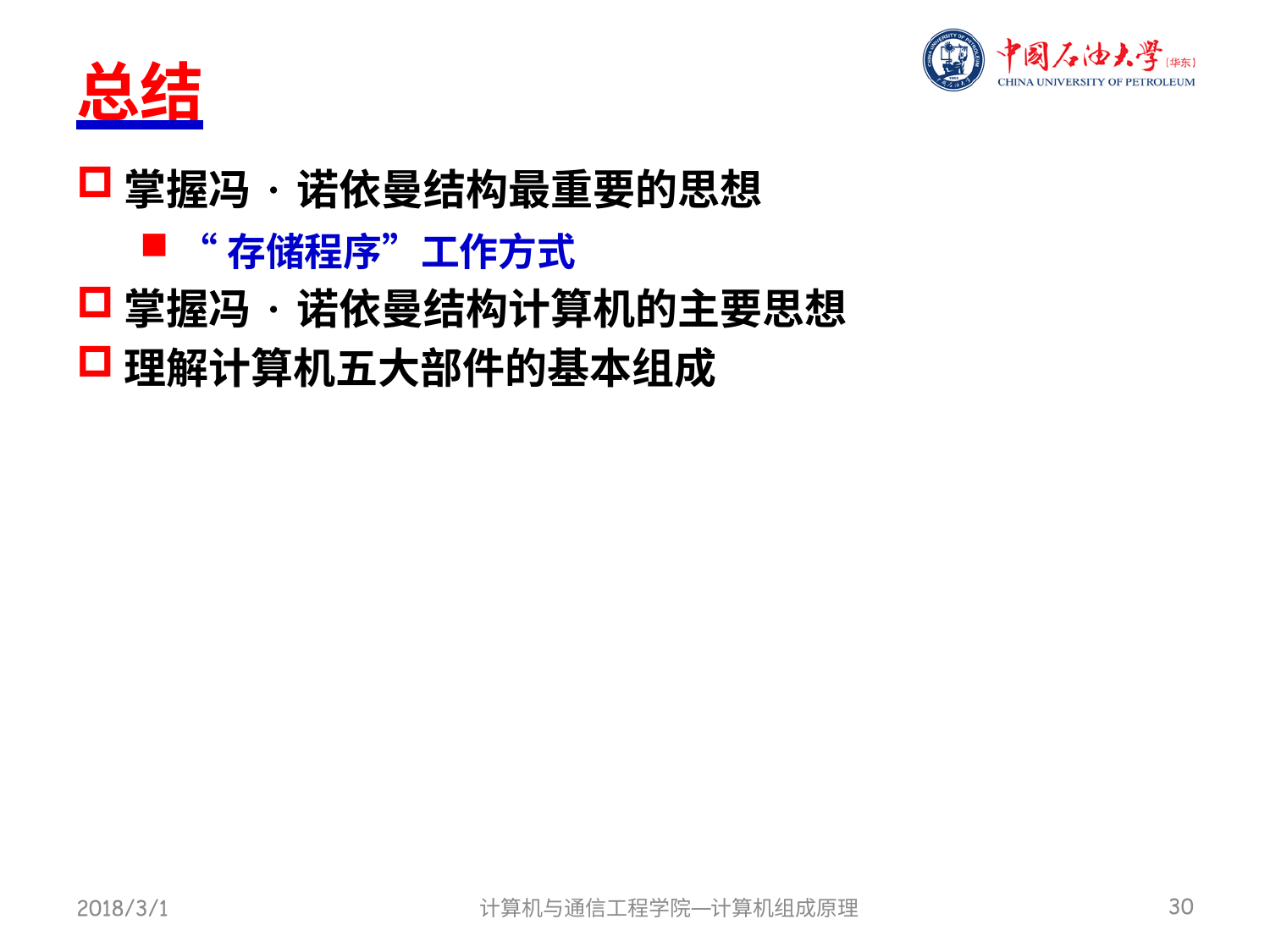

# 总结
掌握冯·诺依曼结构最重要的思想
“存储程序”工作方式
掌握冯·诺依曼结构计算机的主要思想
理解计算机五大部件的基本组成
2018/3/1
计算机与通信工程学院—计算机组成原理
30